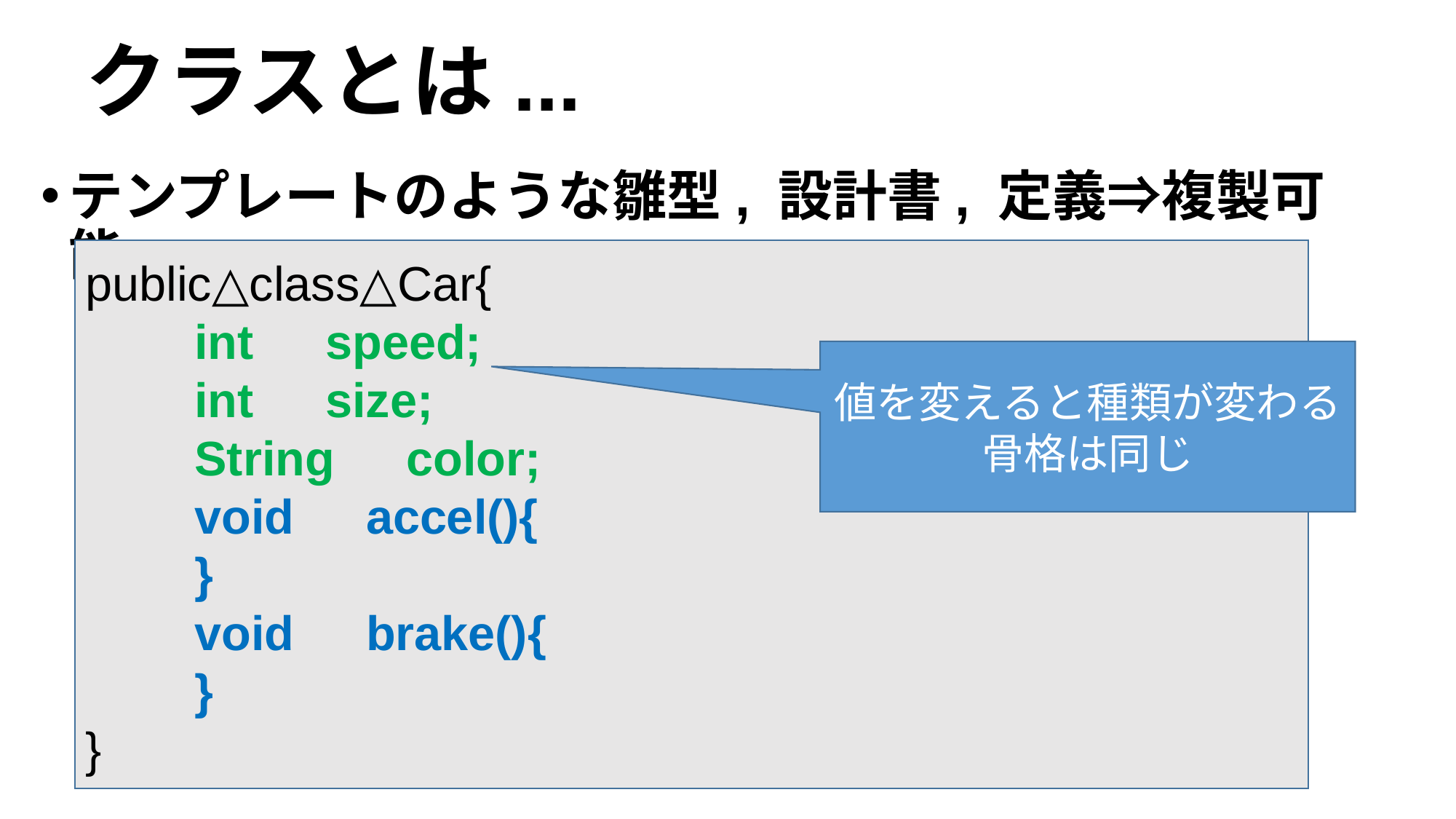

# クラスとは...
テンプレートのような雛型, 設計書, 定義⇒複製可能
public△class△Car{
	int　speed;
	int　size;
	String　color;
	void　accel(){
	}
	void　brake(){
	}
}
値を変えると種類が変わる
骨格は同じ